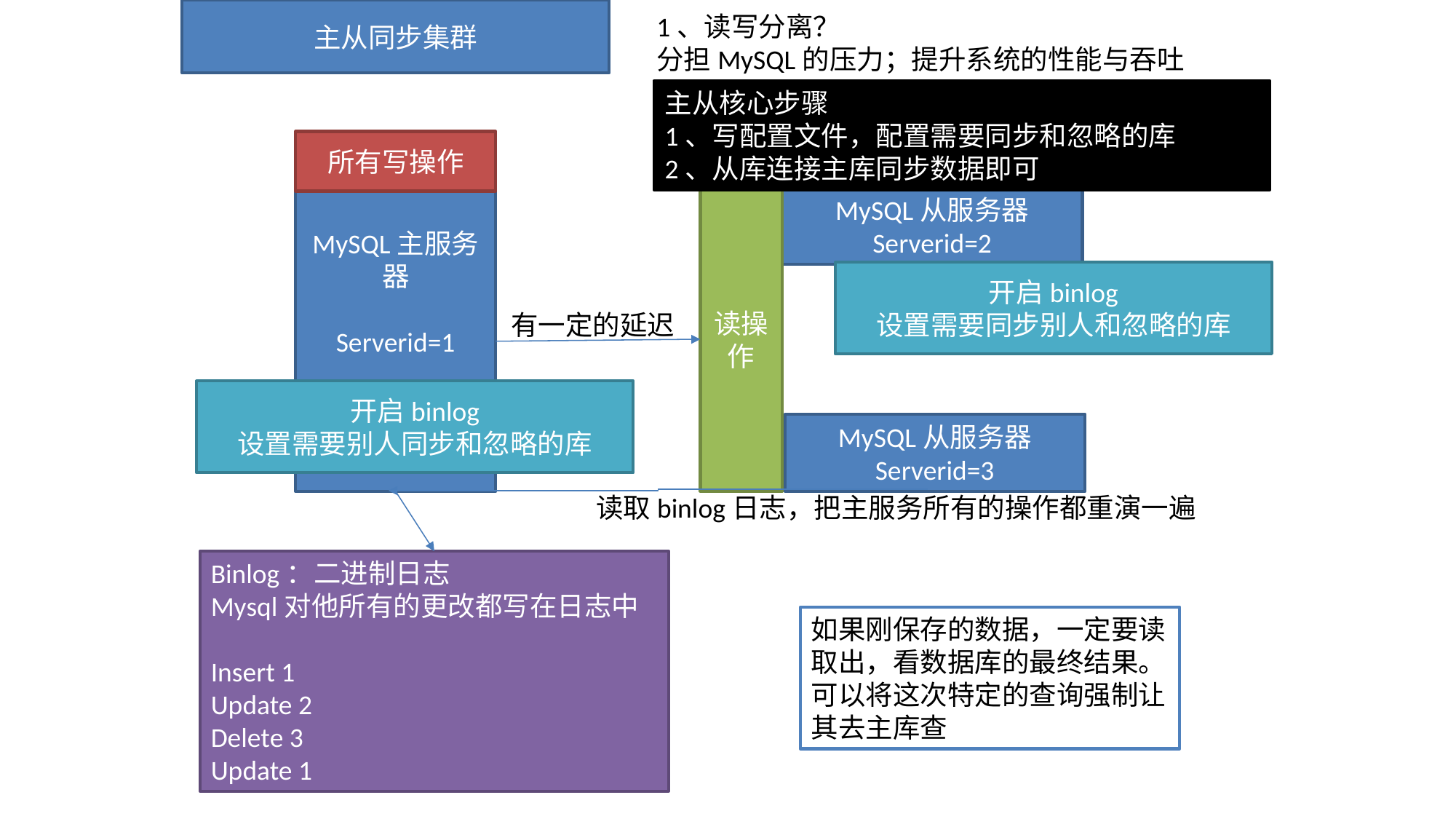

主从同步集群
1、读写分离？
分担MySQL的压力；提升系统的性能与吞吐量
主从核心步骤
1、写配置文件，配置需要同步和忽略的库
2、从库连接主库同步数据即可
所有写操作
读操作
MySQL从服务器
Serverid=2
MySQL主服务器

Serverid=1

开启binlog
设置需要同步别人和忽略的库
有一定的延迟
开启binlog
设置需要别人同步和忽略的库
MySQL从服务器
Serverid=3
读取binlog日志，把主服务所有的操作都重演一遍
Binlog：二进制日志
Mysql对他所有的更改都写在日志中

Insert 1
Update 2
Delete 3
Update 1
如果刚保存的数据，一定要读取出，看数据库的最终结果。可以将这次特定的查询强制让其去主库查